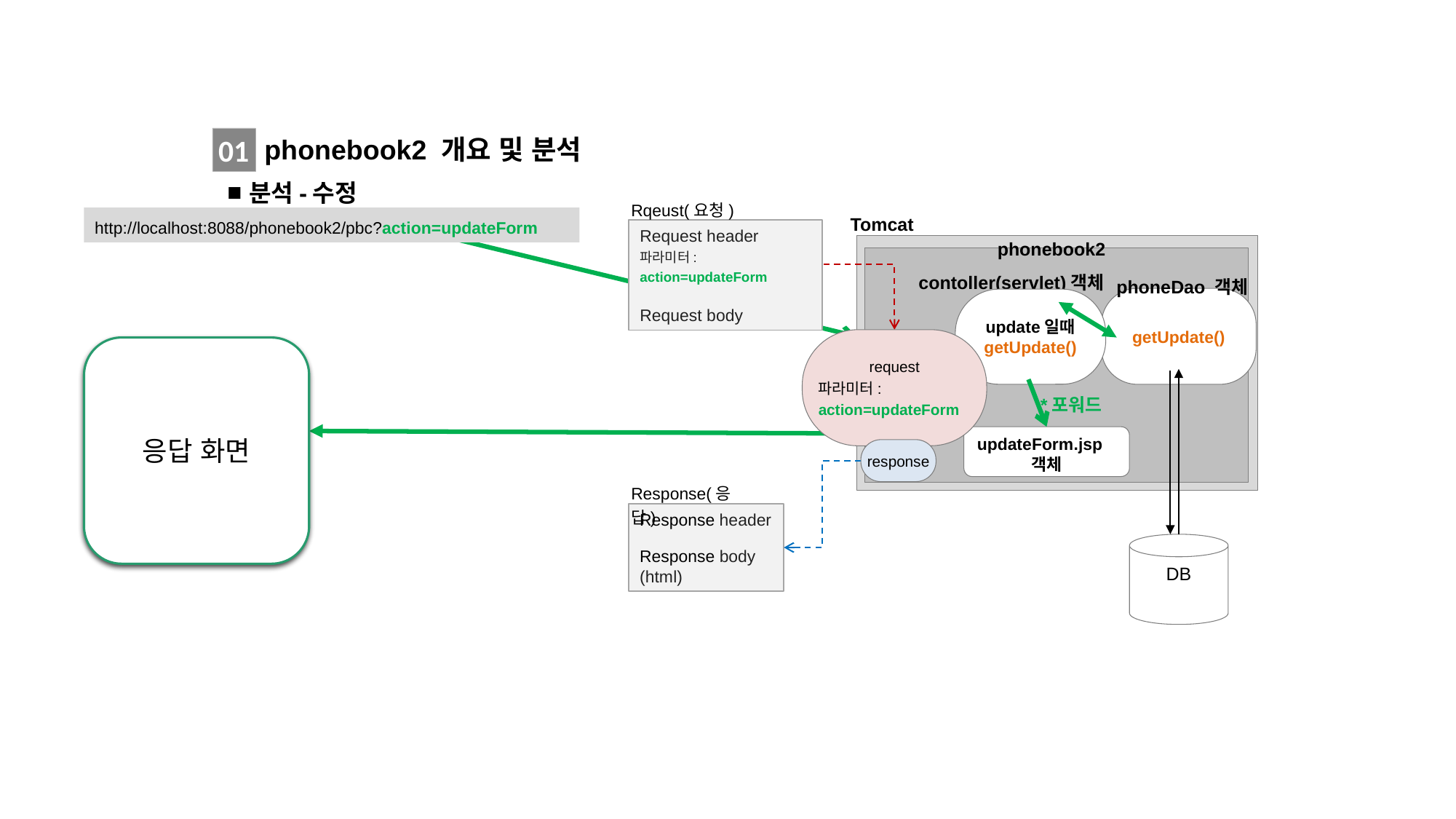

# phonebook2 개요 및 분석
01
분석-수정
Rqeust(요청)
Request header
파라미터: action=updateForm

Request body
http://localhost:8088/phonebook2/pbc?action=updateForm
Tomcat

phonebook2
phoneDao 객체
contoller(servlet)객체
getUpdate()
update일때
getUpdate()
request
파라미터: action=updateForm
응답 화면
*포워드
updateForm.jsp
객체
response
Response(응답)
Response header

Response body
(html)
DB